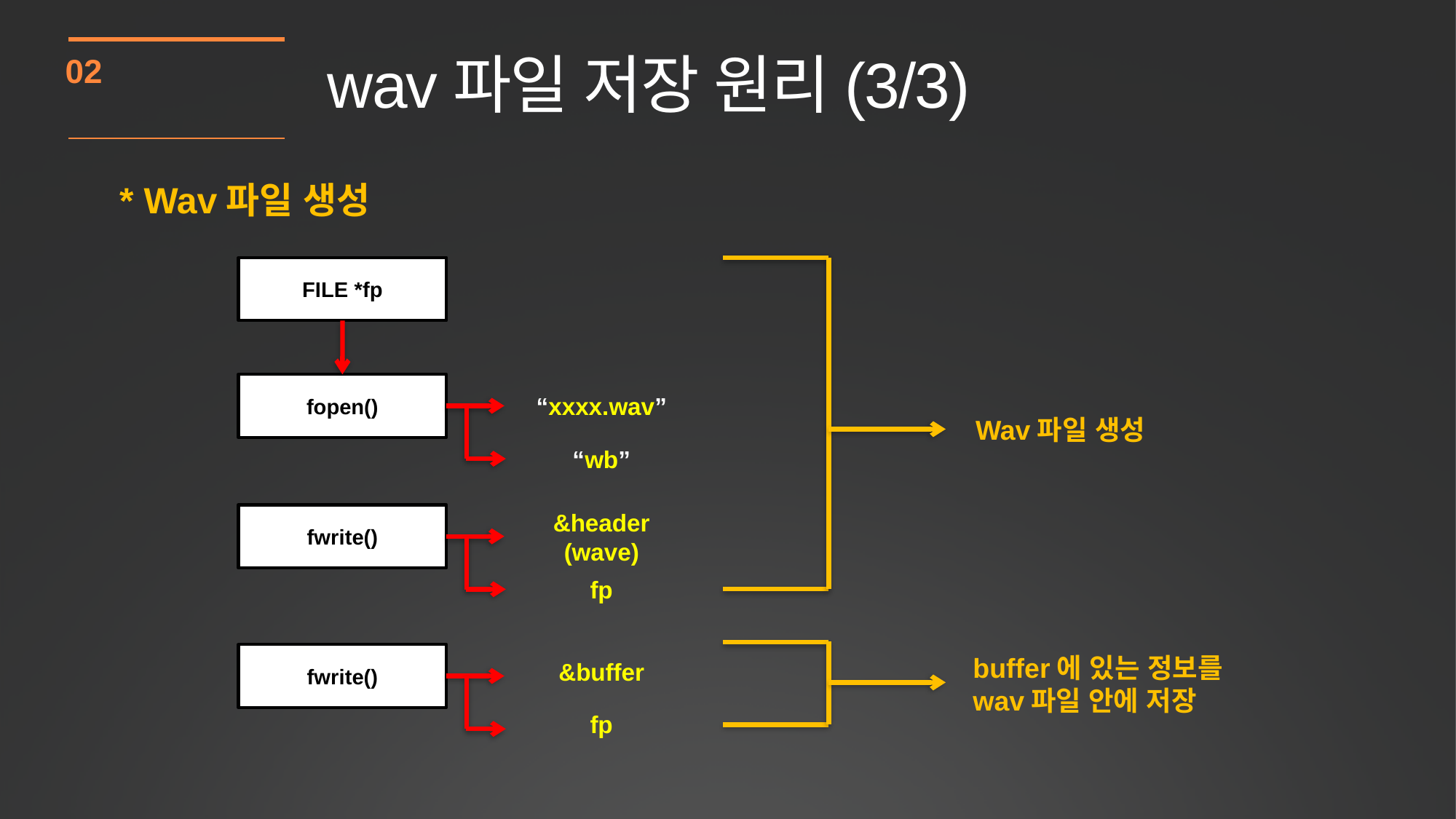

wav파일 저장 원리(3/3)
02
* Wav파일 생성

FILE *fp
“xxxx.wav”

fopen()
 Wav파일 생성
“wb”
&header
(wave)

fwrite()
fp
 buffer에 있는 정보를
 wav파일 안에 저장
&buffer

fwrite()
fp